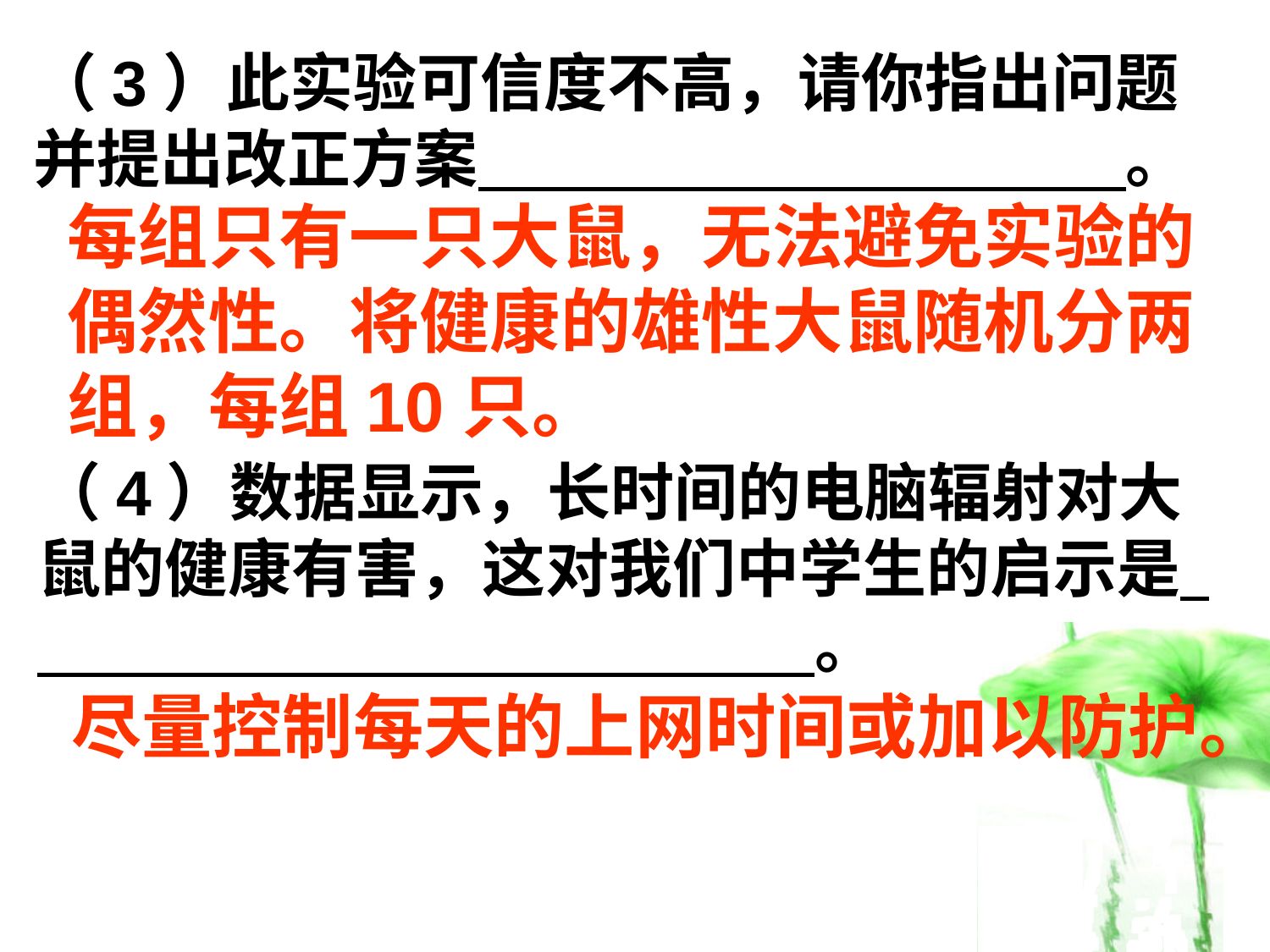

（3）此实验可信度不高，请你指出问题并提出改正方案                                             。
每组只有一只大鼠，无法避免实验的偶然性。将健康的雄性大鼠随机分两组，每组10只。
（4）数据显示，长时间的电脑辐射对大鼠的健康有害，这对我们中学生的启示是                                                         。
尽量控制每天的上网时间或加以防护。